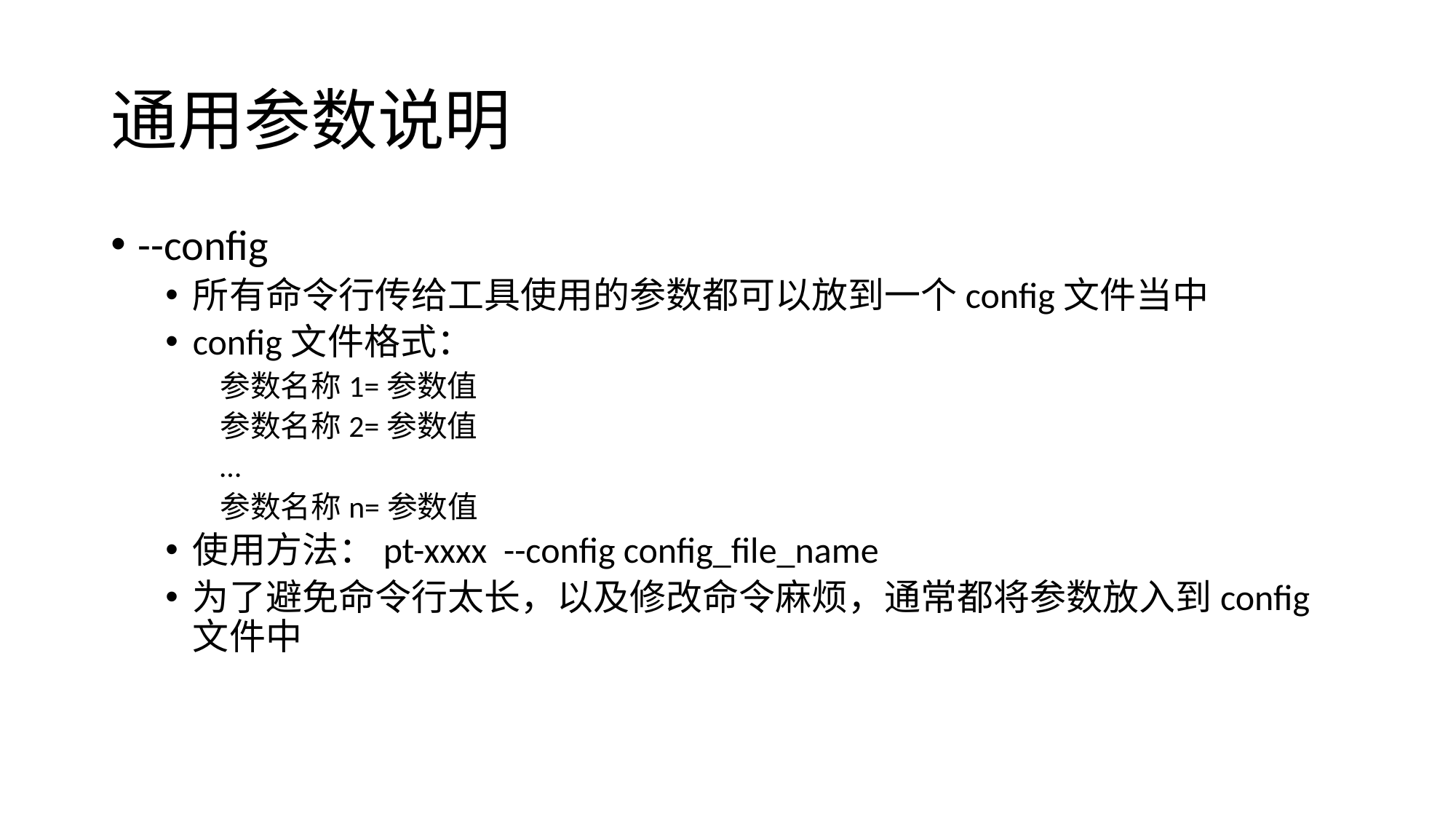

# 通用参数说明
--config
所有命令行传给工具使用的参数都可以放到一个config文件当中
config文件格式：
参数名称1=参数值
参数名称2=参数值
…
参数名称n=参数值
使用方法：pt-xxxx  --config config_file_name
为了避免命令行太长，以及修改命令麻烦，通常都将参数放入到config文件中